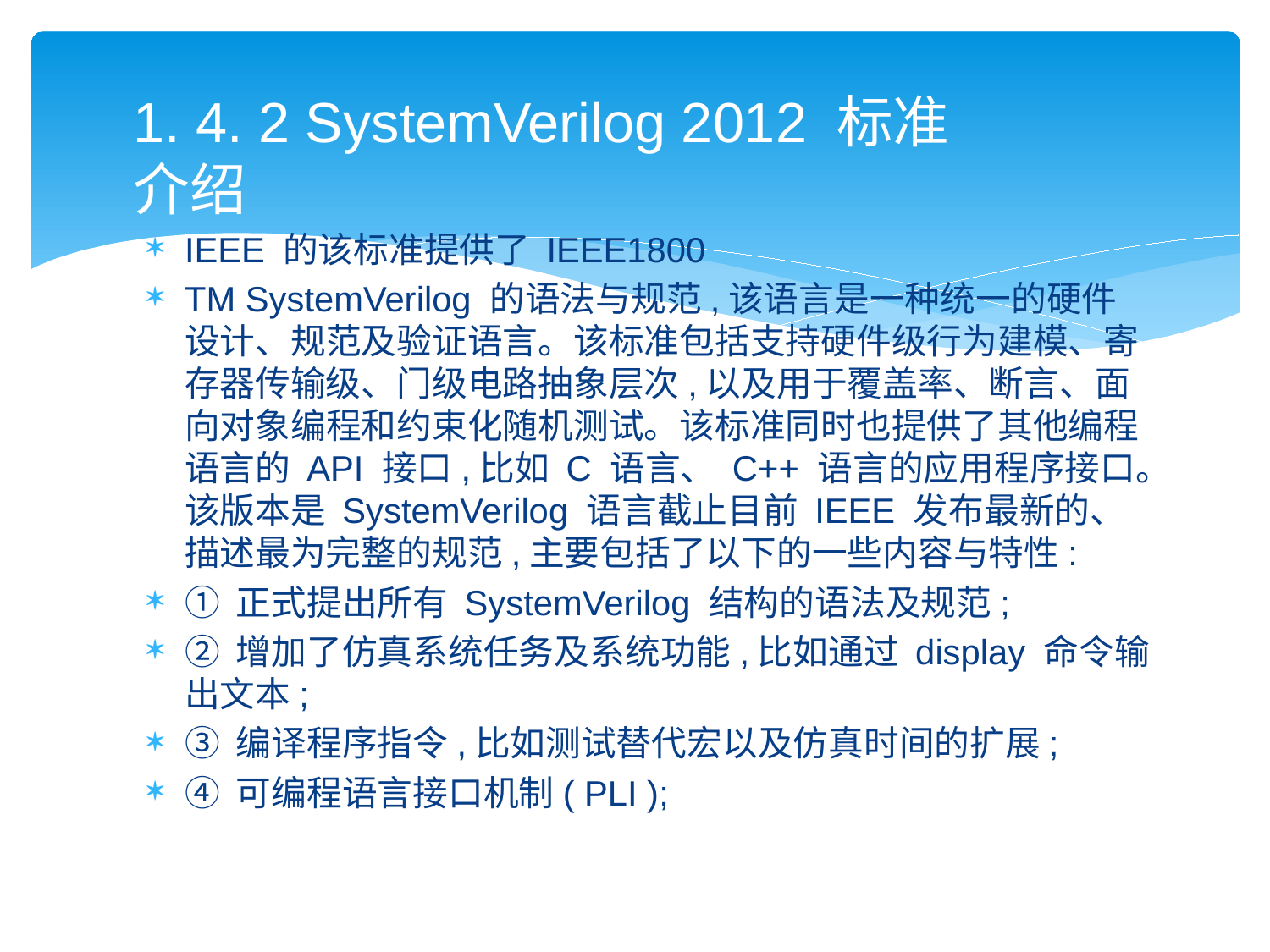

#
1. 4. 2 SystemVerilog 2012 标准介绍
IEEE 的该标准提供了 IEEE1800
TM SystemVerilog 的语法与规范,该语言是一种统一的硬件设计、规范及验证语言。该标准包括支持硬件级行为建模、寄存器传输级、门级电路抽象层次,以及用于覆盖率、断言、面向对象编程和约束化随机测试。该标准同时也提供了其他编程语言的 API 接口,比如 C 语言、 C++ 语言的应用程序接口。该版本是 SystemVerilog 语言截止目前 IEEE 发布最新的、描述最为完整的规范,主要包括了以下的一些内容与特性:
① 正式提出所有 SystemVerilog 结构的语法及规范;
② 增加了仿真系统任务及系统功能,比如通过 display 命令输出文本;
③ 编译程序指令,比如测试替代宏以及仿真时间的扩展;
④ 可编程语言接口机制( PLI );